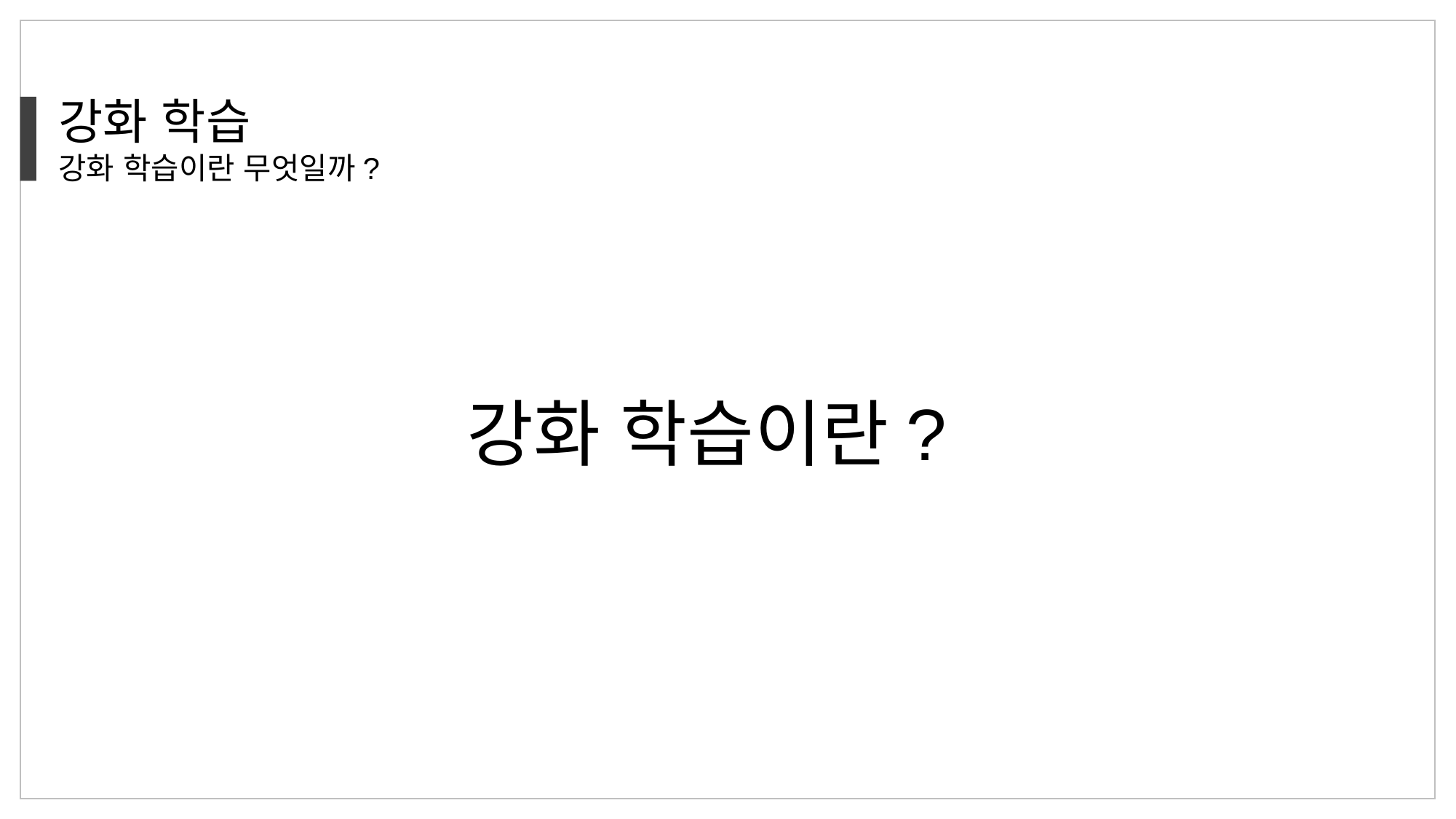

강화 학습
강화 학습이란 무엇일까?

 강화 학습이란?